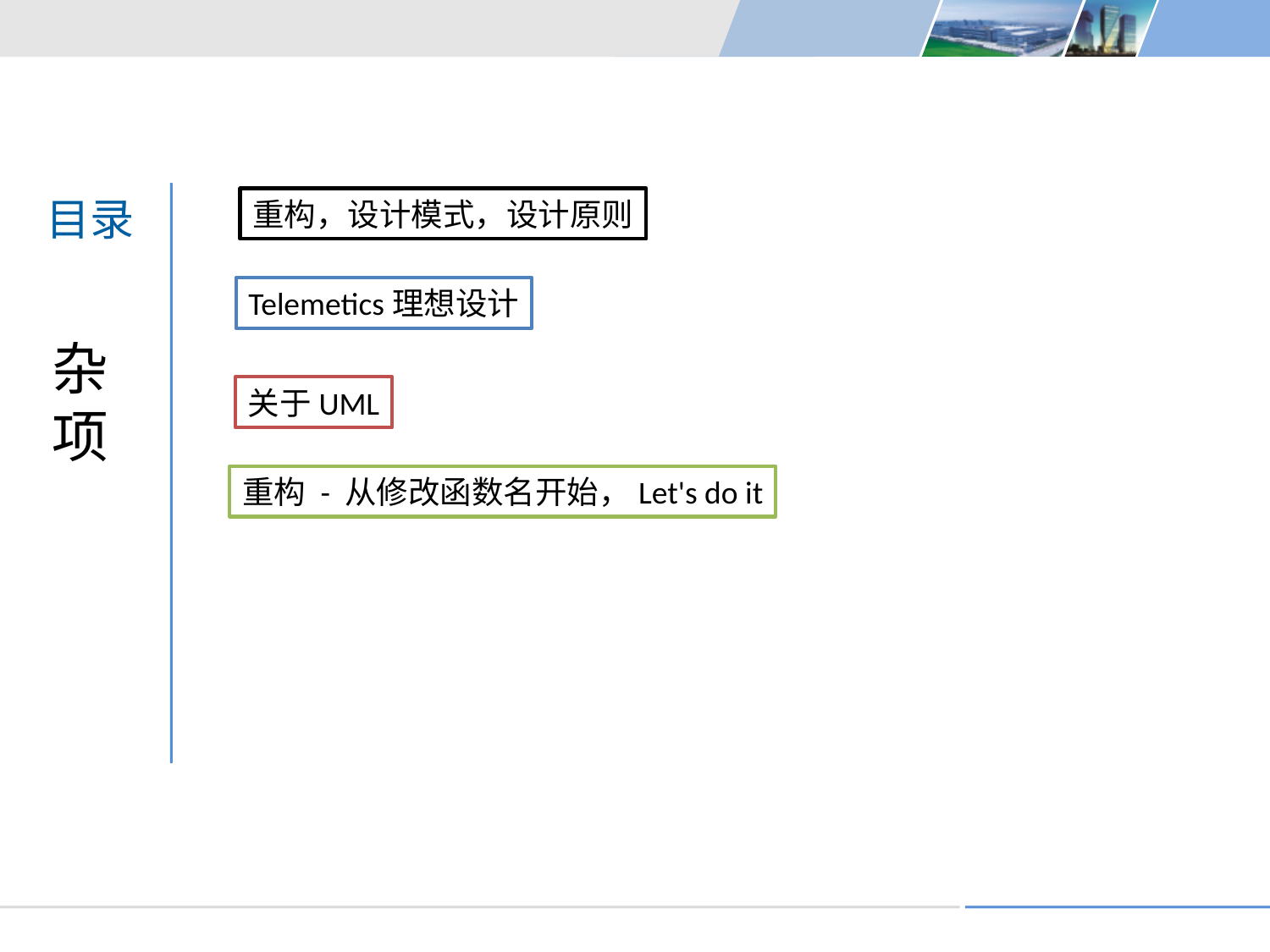

目录
重构，设计模式，设计原则
Telemetics理想设计
杂项
关于UML
重构 - 从修改函数名开始，Let's do it